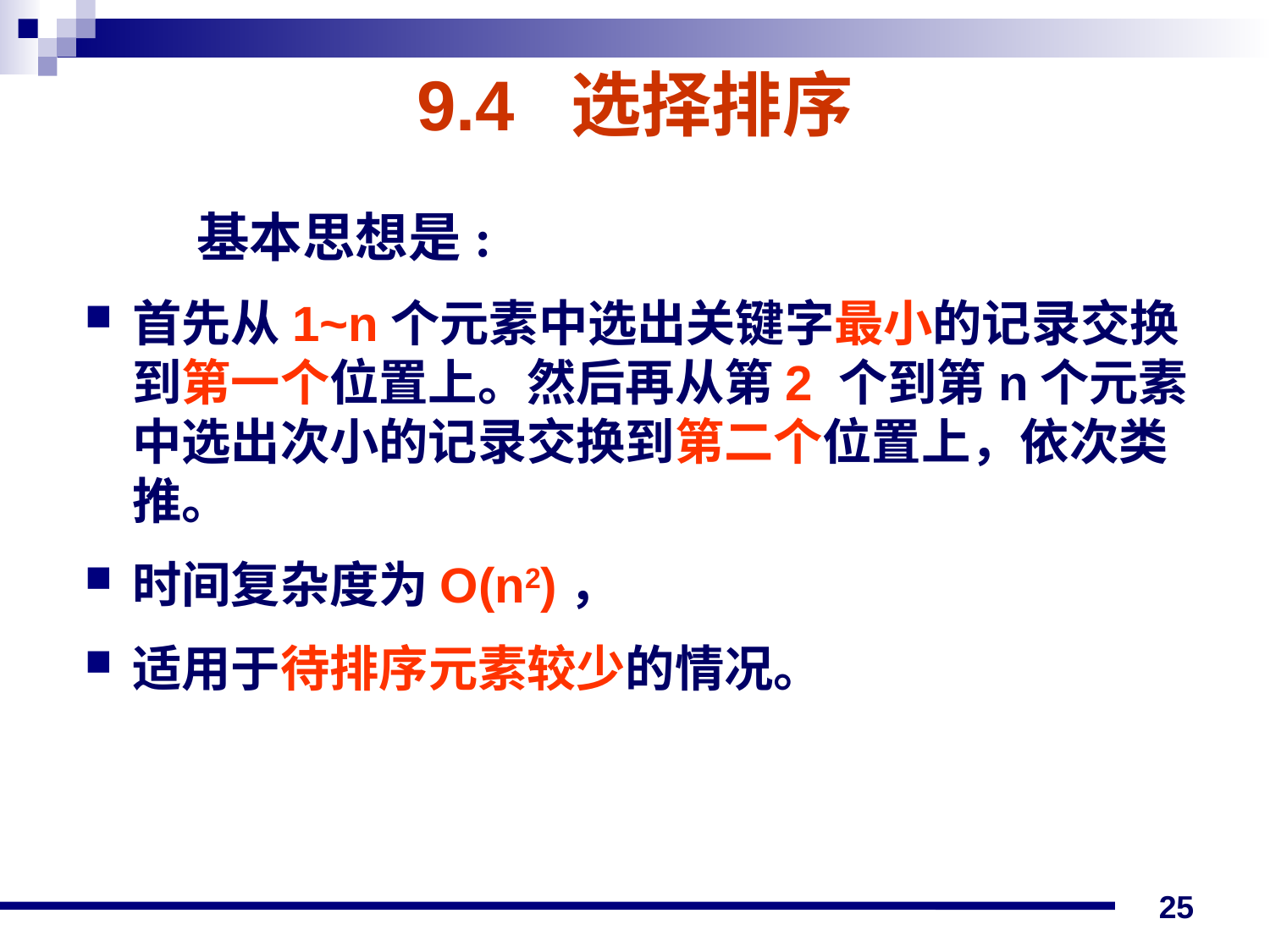

9.4  选择排序
基本思想是:
首先从1~n个元素中选出关键字最小的记录交换到第一个位置上。然后再从第2 个到第n个元素中选出次小的记录交换到第二个位置上，依次类推。
时间复杂度为O(n2)，
适用于待排序元素较少的情况。
25